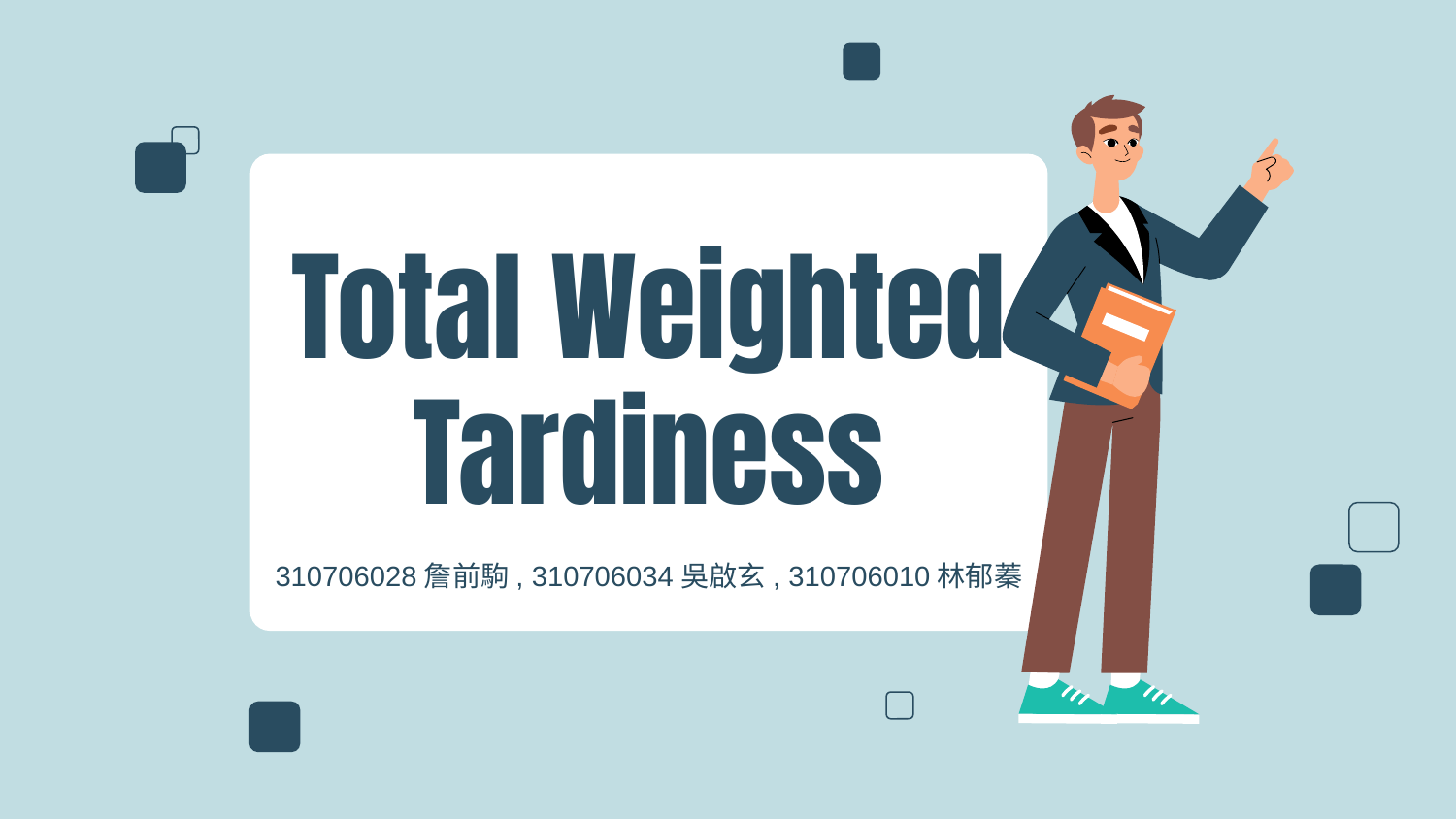

# Total Weighted Tardiness
310706028詹前駒, 310706034吳啟玄, 310706010林郁蓁